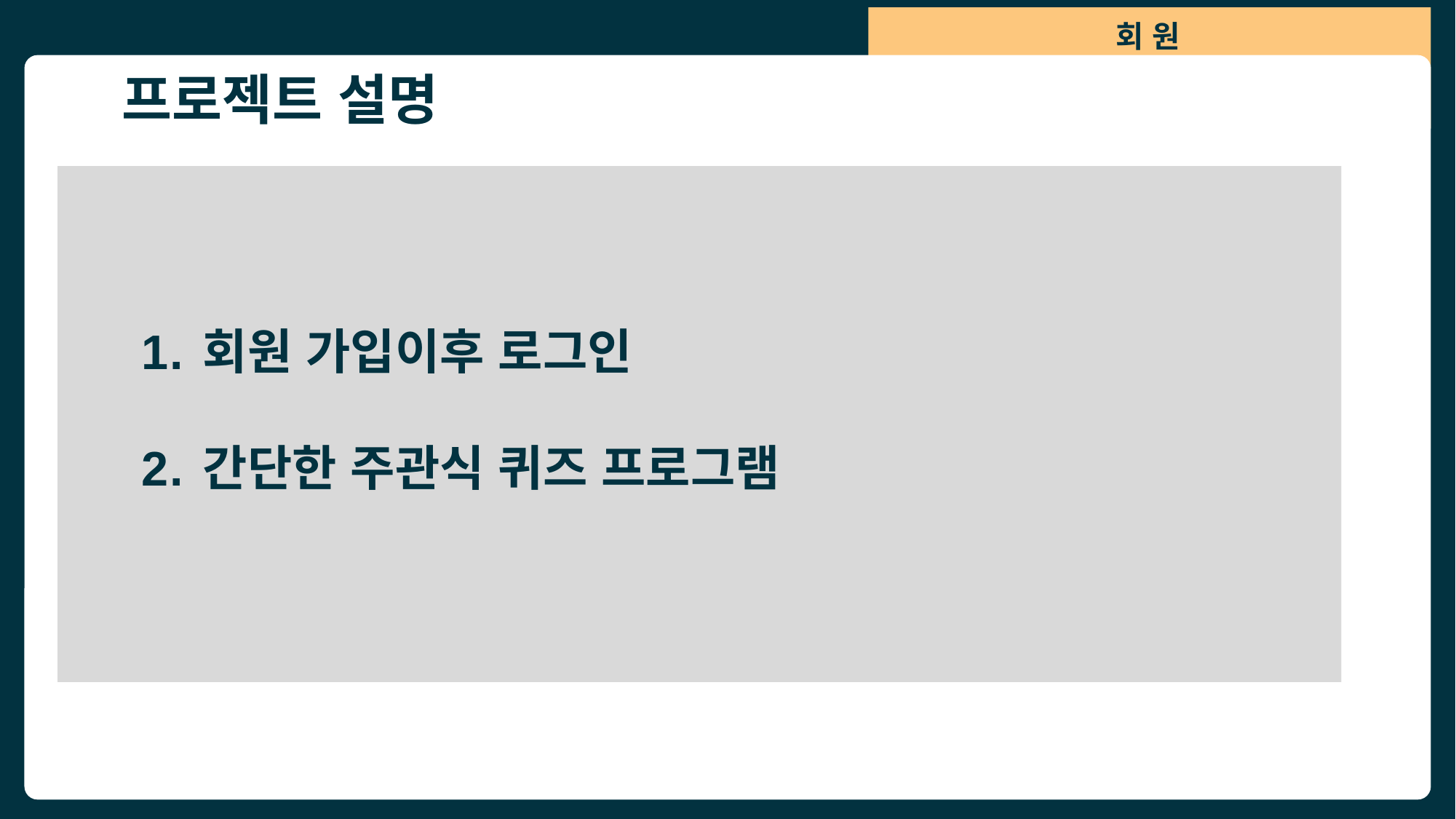

회 원
   프로젝트 설명

사용한 글꼴: 나눔손글씨 붓
회원 가입이후 로그인

간단한 주관식 퀴즈 프로그램